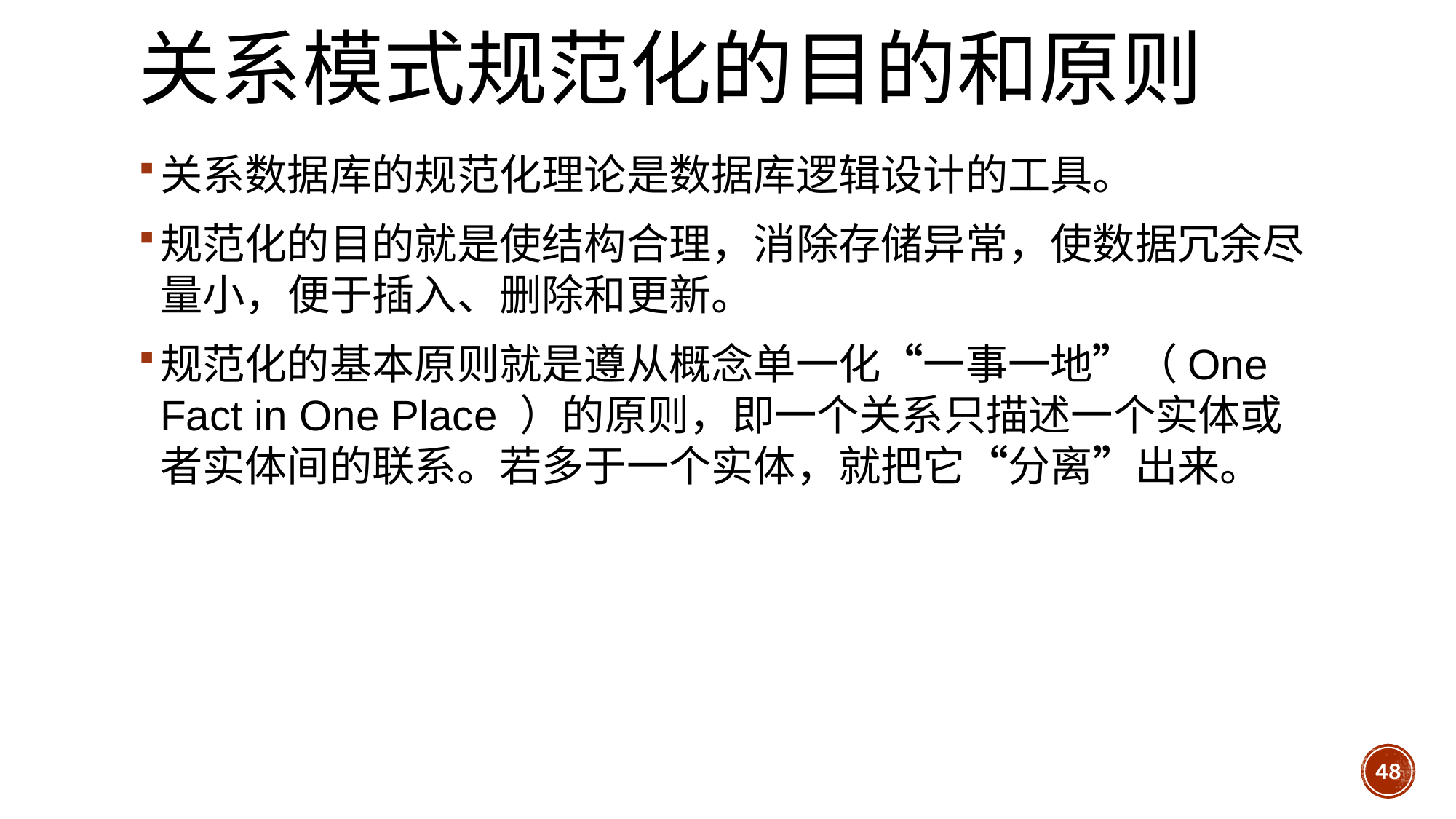

# 关系模式规范化的目的和原则
关系数据库的规范化理论是数据库逻辑设计的工具。
规范化的目的就是使结构合理，消除存储异常，使数据冗余尽量小，便于插入、删除和更新。
规范化的基本原则就是遵从概念单一化“一事一地”（One Fact in One Place ）的原则，即一个关系只描述一个实体或者实体间的联系。若多于一个实体，就把它“分离”出来。

48